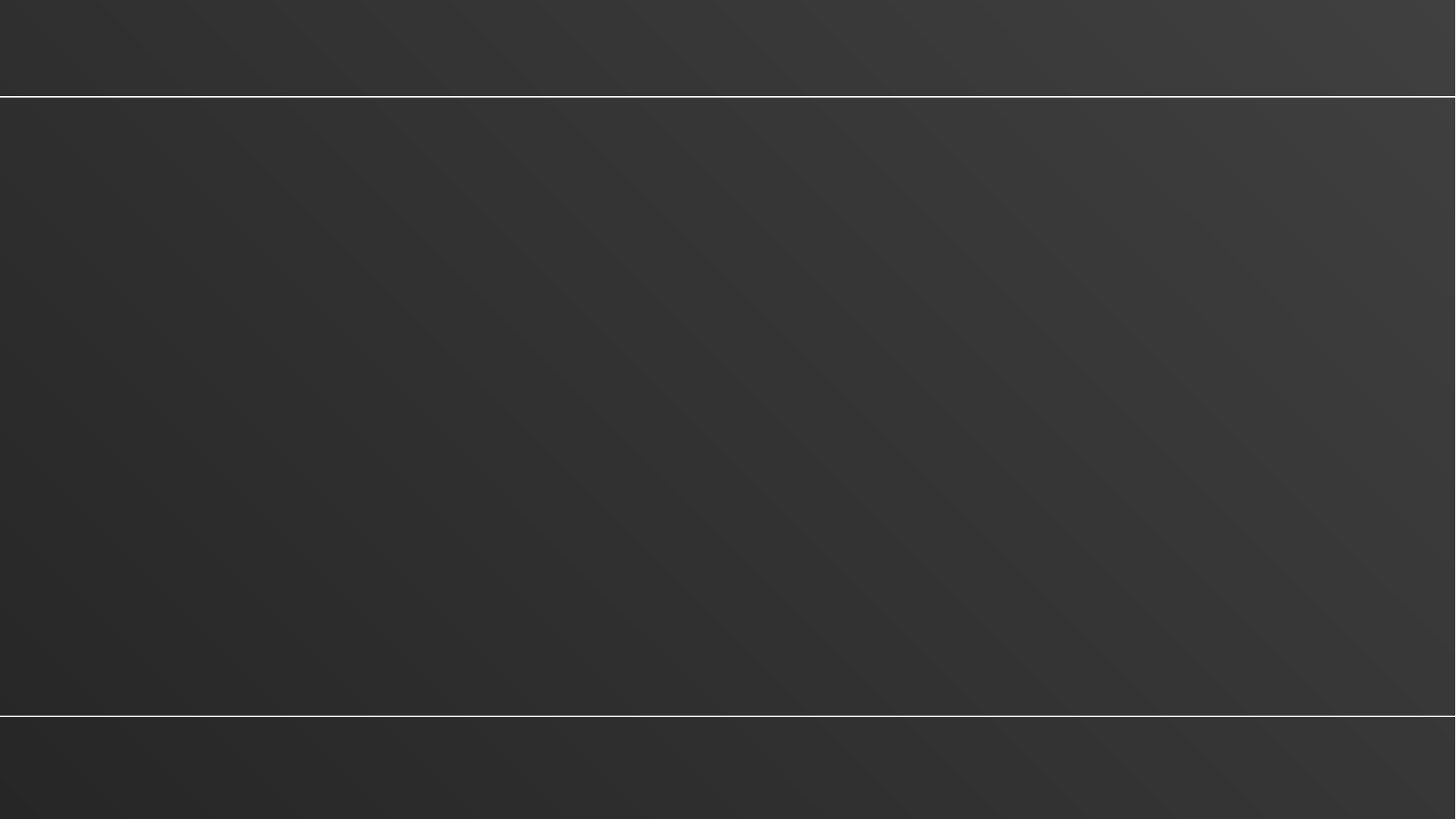

오픈소스 16조
동적 스케줄러
For Sejong University